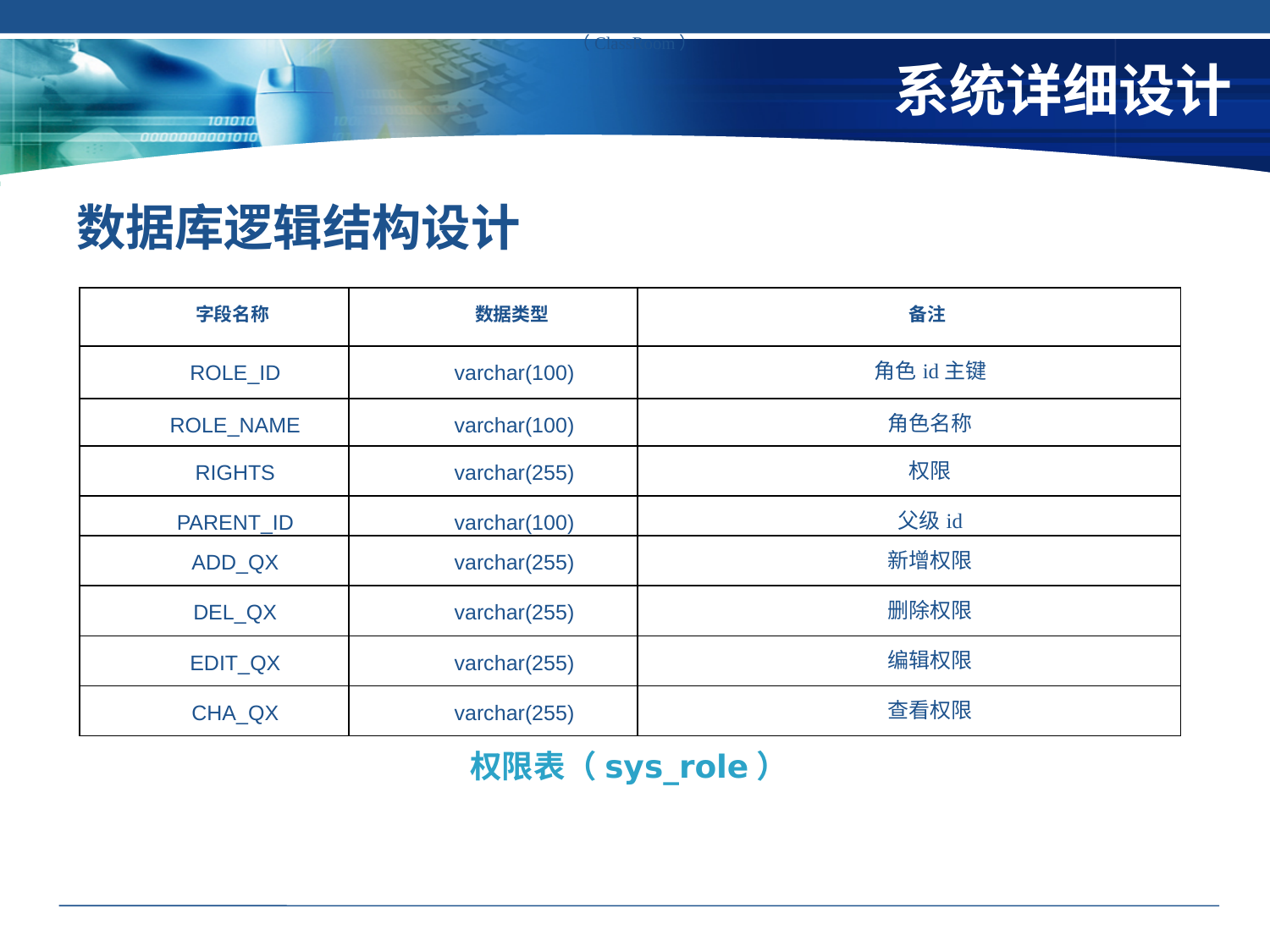

表3–1教室表（ClassRoom）
# 系统详细设计
数据库逻辑结构设计

权限表（sys_role）

| 字段名称 | 数据类型 | 备注 |
| --- | --- | --- |
| ROLE\_ID | varchar(100) | 角色id主键 |
| ROLE\_NAME | varchar(100) | 角色名称 |
| RIGHTS | varchar(255) | 权限 |
| PARENT\_ID | varchar(100) | 父级id |
| ADD\_QX | varchar(255) | 新增权限 |
| DEL\_QX | varchar(255) | 删除权限 |
| EDIT\_QX | varchar(255) | 编辑权限 |
| CHA\_QX | varchar(255) | 查看权限 |